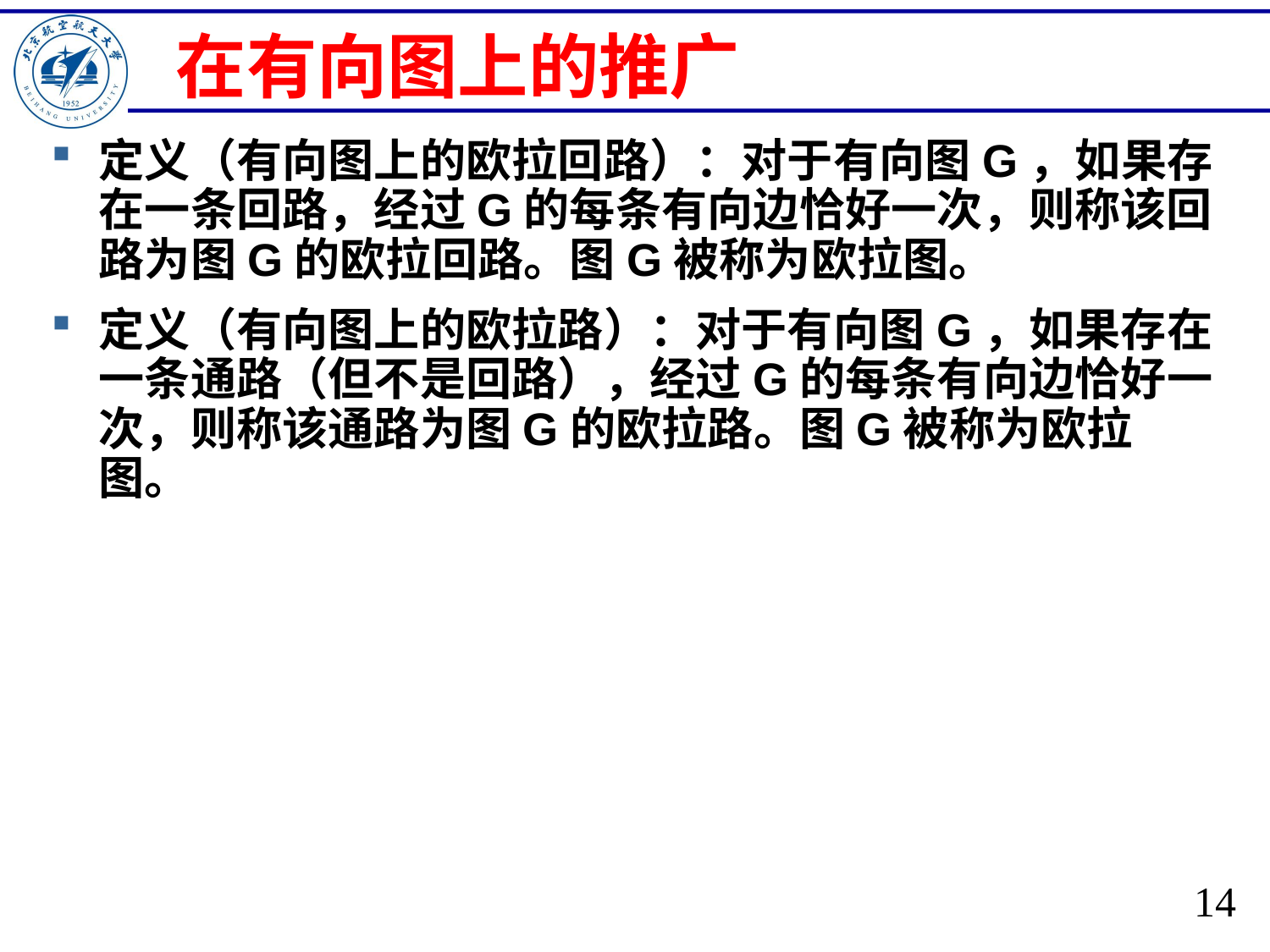

# 在有向图上的推广
定义（有向图上的欧拉回路）：对于有向图G，如果存在一条回路，经过G的每条有向边恰好一次，则称该回路为图G的欧拉回路。图G被称为欧拉图。
定义（有向图上的欧拉路）：对于有向图G，如果存在一条通路（但不是回路），经过G的每条有向边恰好一次，则称该通路为图G的欧拉路。图G被称为欧拉图。